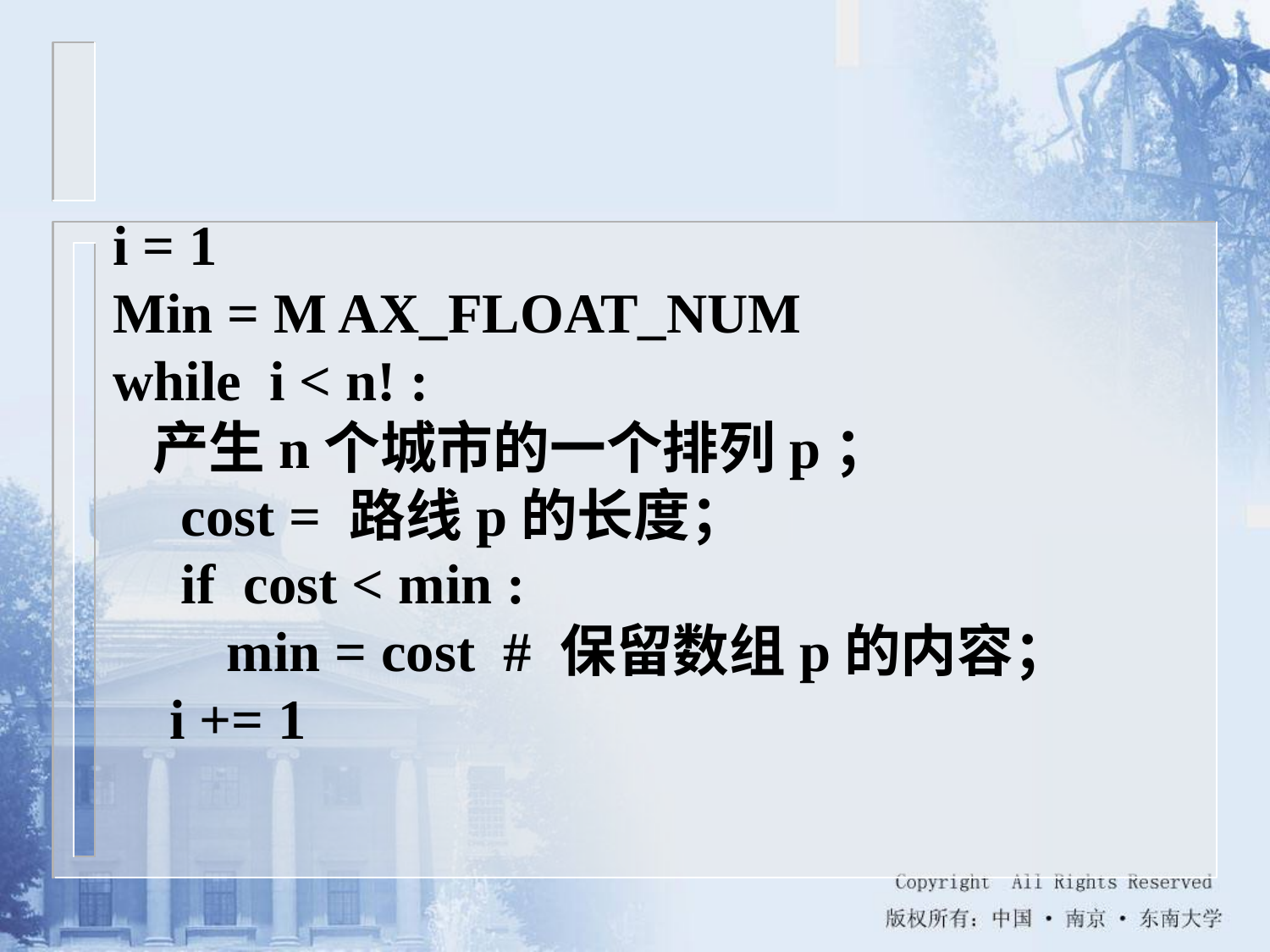

i = 1
Min = M AX_FLOAT_NUM
while  i < n! :
  产生n个城市的一个排列p；
  cost = 路线p的长度；
  if  cost < min :
        min = cost  # 保留数组p的内容；
    i += 1